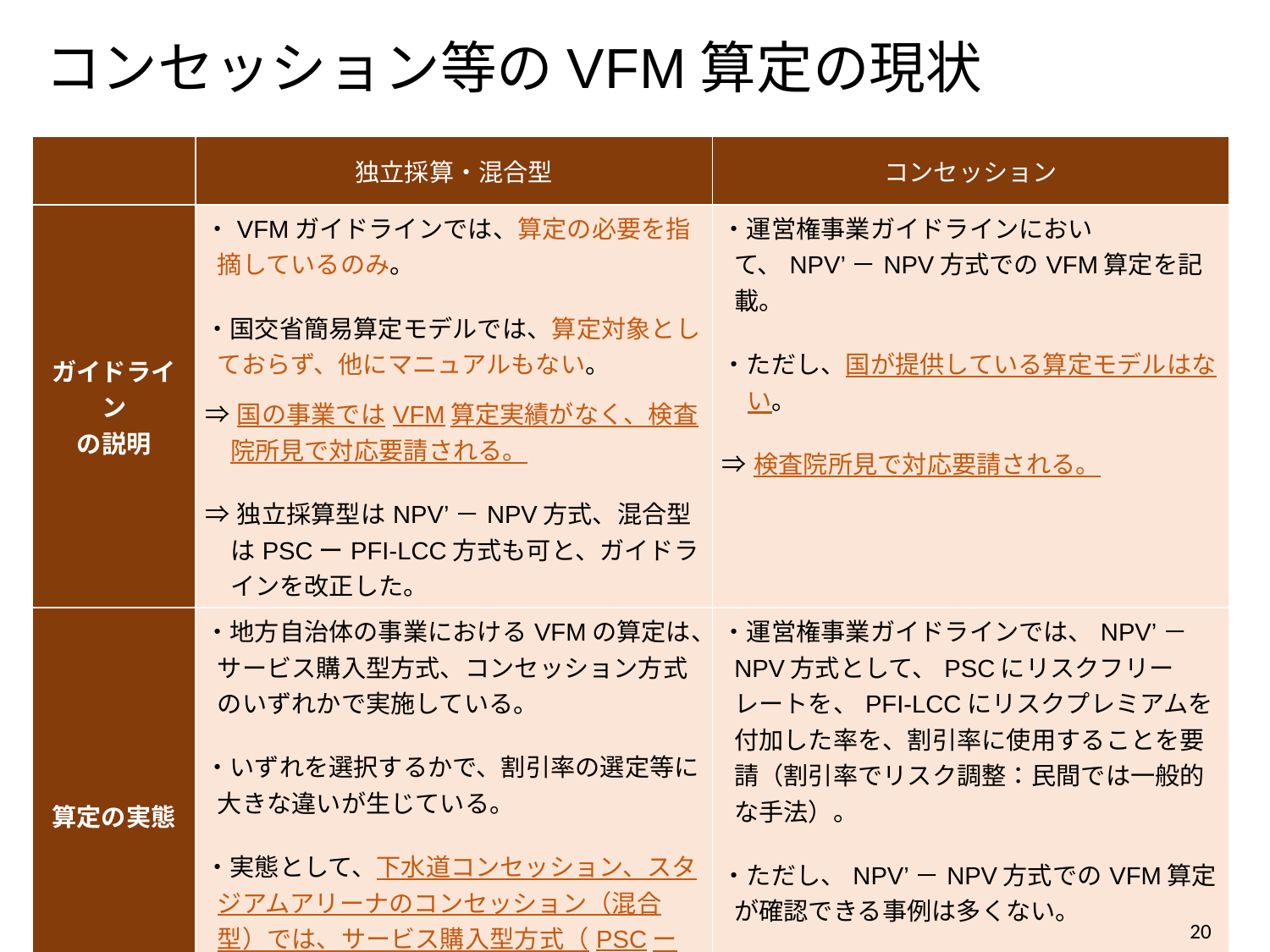

# コンセッション等のVFM算定の現状
|  | 独立採算・混合型 | コンセッション |
| --- | --- | --- |
| ガイドライン の説明 | ・VFMガイドラインでは、算定の必要を指摘しているのみ。 ・国交省簡易算定モデルでは、算定対象としておらず、他にマニュアルもない。 ⇒国の事業ではVFM算定実績がなく、検査院所見で対応要請される。 ⇒独立採算型はNPV’－NPV方式、混合型はPSCーPFI-LCC方式も可と、ガイドラインを改正した。 | ・運営権事業ガイドラインにおいて、NPV’－NPV方式でのVFM算定を記載。 ・ただし、国が提供している算定モデルはない。 ⇒検査院所見で対応要請される。 |
| 算定の実態 | ・地方自治体の事業におけるVFMの算定は、サービス購入型方式、コンセッション方式のいずれかで実施している。 ・いずれを選択するかで、割引率の選定等に大きな違いが生じている。 ・実態として、下水道コンセッション、スタジアムアリーナのコンセッション（混合型）では、サービス購入型方式（PSCーPFI-LCC方式）での算定が多数。 | ・運営権事業ガイドラインでは、NPV’－NPV方式として、PSCにリスクフリーレートを、PFI-LCCにリスクプレミアムを付加した率を、割引率に使用することを要請（割引率でリスク調整：民間では一般的な手法）。 ・ただし、NPV’－NPV方式でのVFM算定が確認できる事例は多くない。 |
2
20